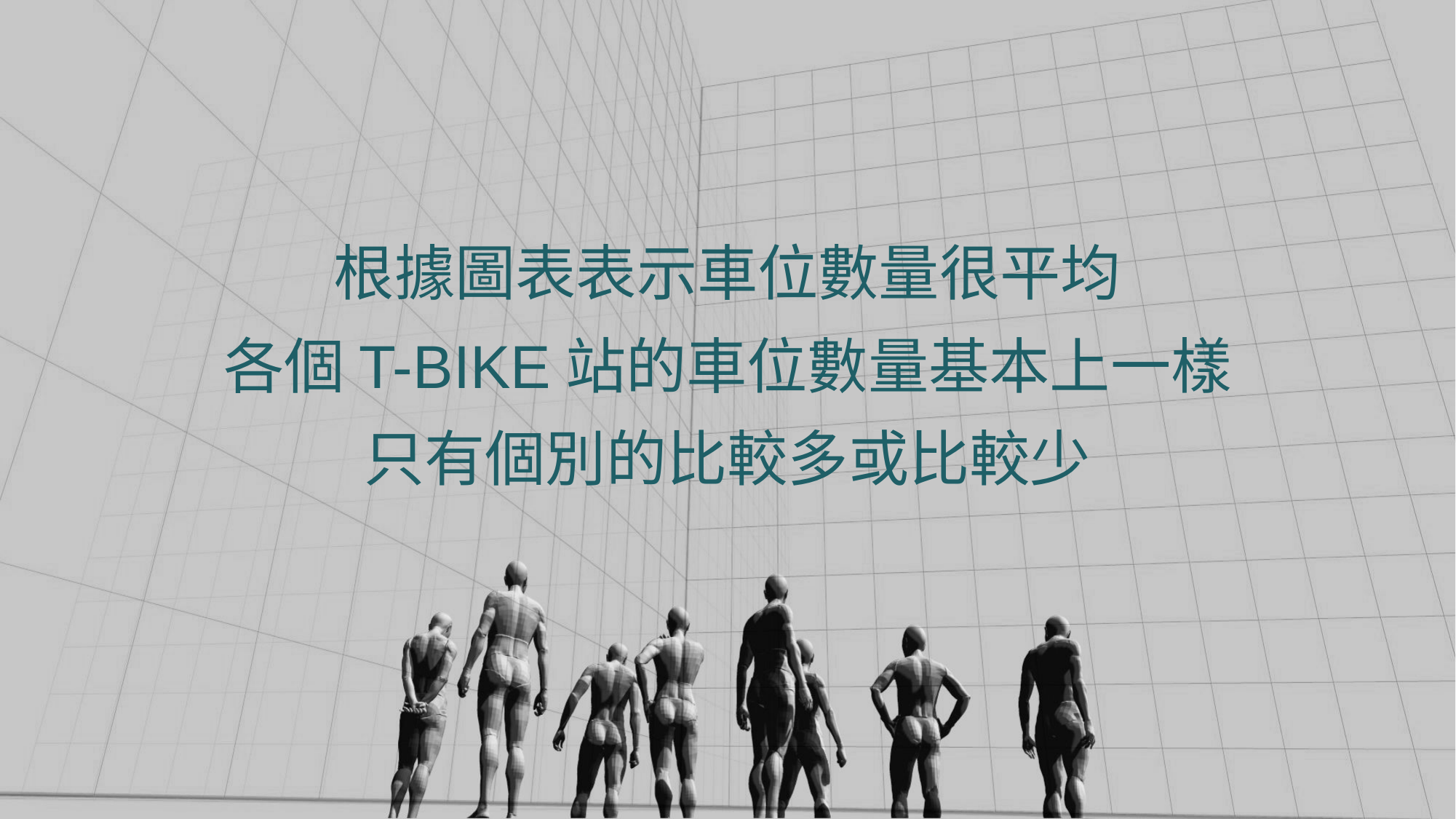

根據圖表表示車位數量很平均
各個T-BIKE站的車位數量基本上一樣
只有個別的比較多或比較少